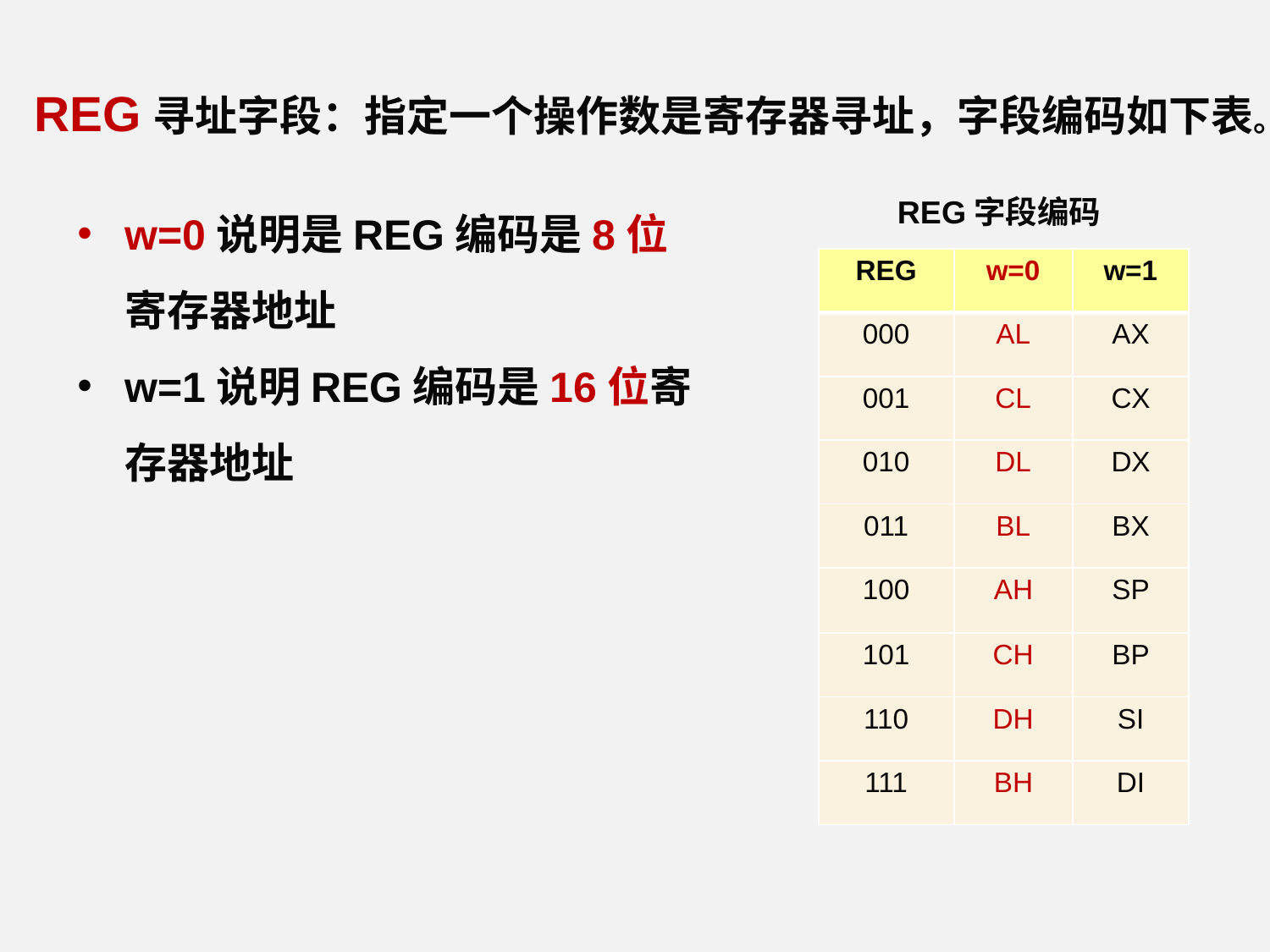

REG寻址字段：指定一个操作数是寄存器寻址，字段编码如下表。
w=0说明是REG编码是8位寄存器地址
w=1说明REG编码是16位寄存器地址
REG字段编码
| REG | w=0 | w=1 |
| --- | --- | --- |
| 000 | AL | AX |
| 001 | CL | CX |
| 010 | DL | DX |
| 011 | BL | BX |
| 100 | AH | SP |
| 101 | CH | BP |
| 110 | DH | SI |
| 111 | BH | DI |